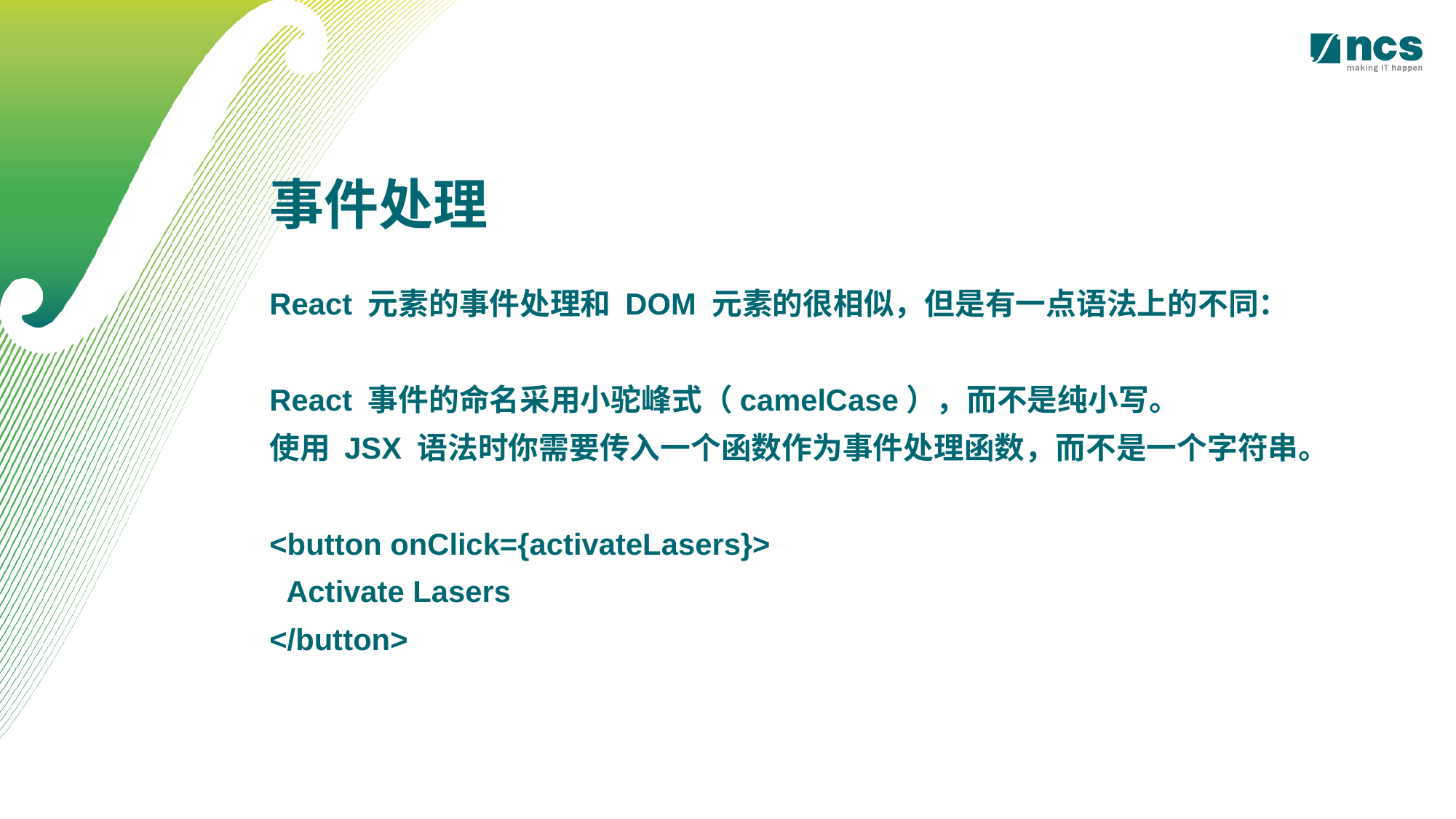

事件处理
React 元素的事件处理和 DOM 元素的很相似，但是有一点语法上的不同：

React 事件的命名采用小驼峰式（camelCase），而不是纯小写。
使用 JSX 语法时你需要传入一个函数作为事件处理函数，而不是一个字符串。

<button onClick={activateLasers}>
  Activate Lasers
</button>